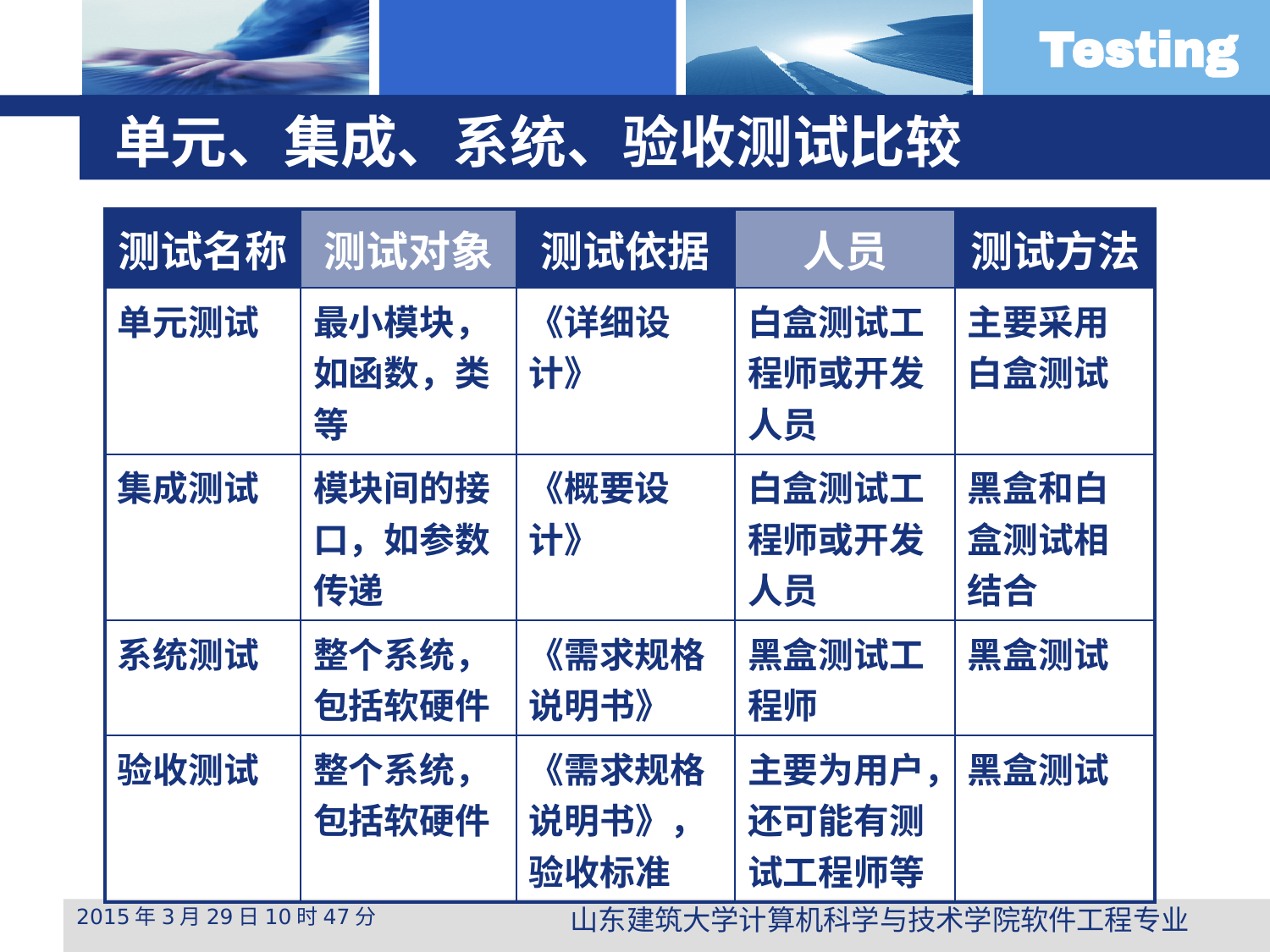

# 单元、集成、系统、验收测试比较
| 测试名称 | 测试对象 | 测试依据 | 人员 | 测试方法 |
| --- | --- | --- | --- | --- |
| 单元测试 | 最小模块，如函数，类等 | 《详细设计》 | 白盒测试工程师或开发人员 | 主要采用白盒测试 |
| 集成测试 | 模块间的接口，如参数传递 | 《概要设计》 | 白盒测试工程师或开发人员 | 黑盒和白盒测试相结合 |
| 系统测试 | 整个系统，包括软硬件 | 《需求规格说明书》 | 黑盒测试工程师 | 黑盒测试 |
| 验收测试 | 整个系统，包括软硬件 | 《需求规格说明书》，验收标准 | 主要为用户，还可能有测试工程师等 | 黑盒测试 |
山东建筑大学计算机科学与技术学院软件工程专业
2015年3月29日10时47分